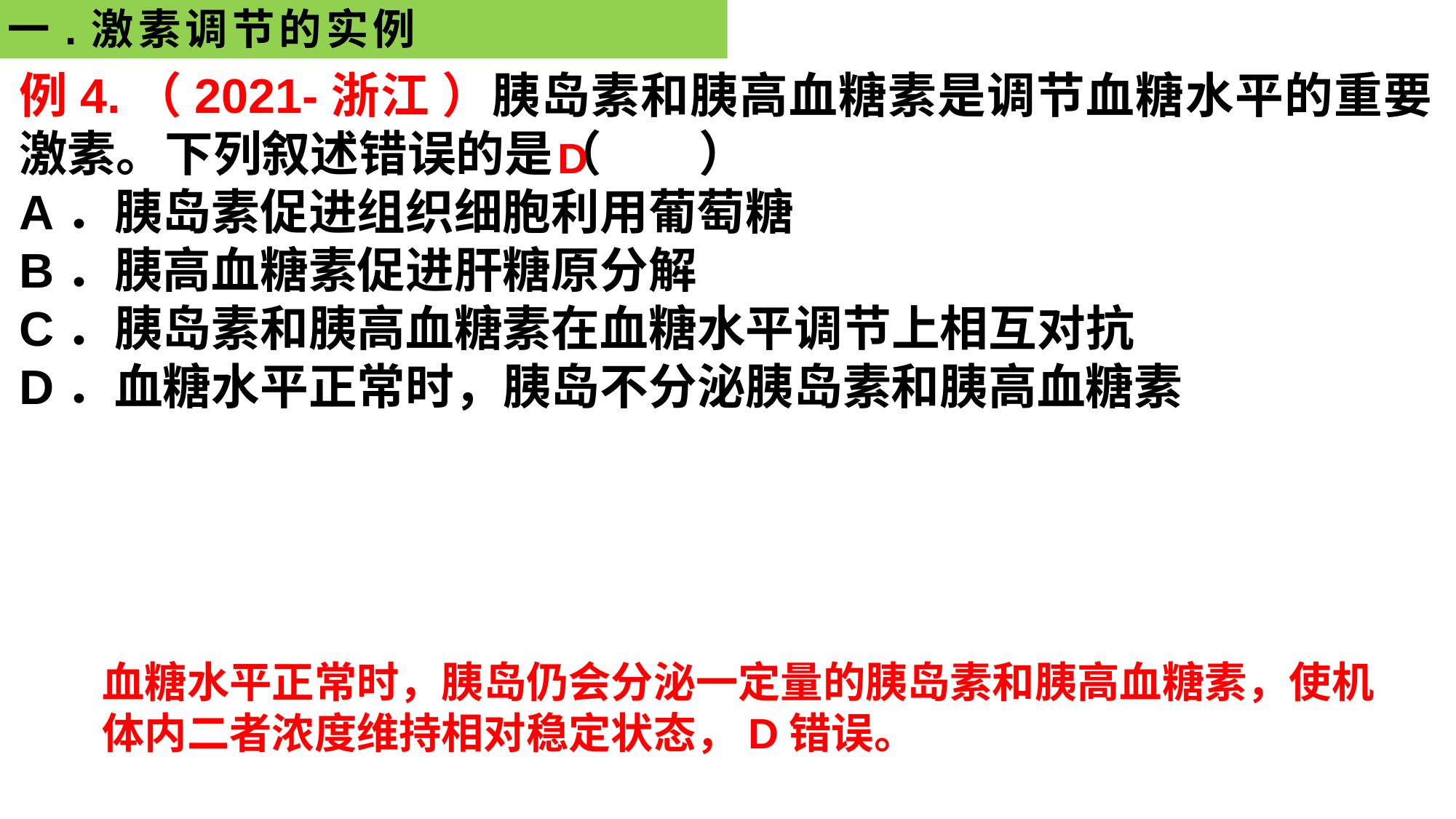

一.激素调节的实例
例4.（2021-浙江 ）胰岛素和胰高血糖素是调节血糖水平的重要激素。下列叙述错误的是（　　）
A．胰岛素促进组织细胞利用葡萄糖
B．胰高血糖素促进肝糖原分解
C．胰岛素和胰高血糖素在血糖水平调节上相互对抗
D．血糖水平正常时，胰岛不分泌胰岛素和胰高血糖素
D
血糖水平正常时，胰岛仍会分泌一定量的胰岛素和胰高血糖素，使机体内二者浓度维持相对稳定状态，D错误。